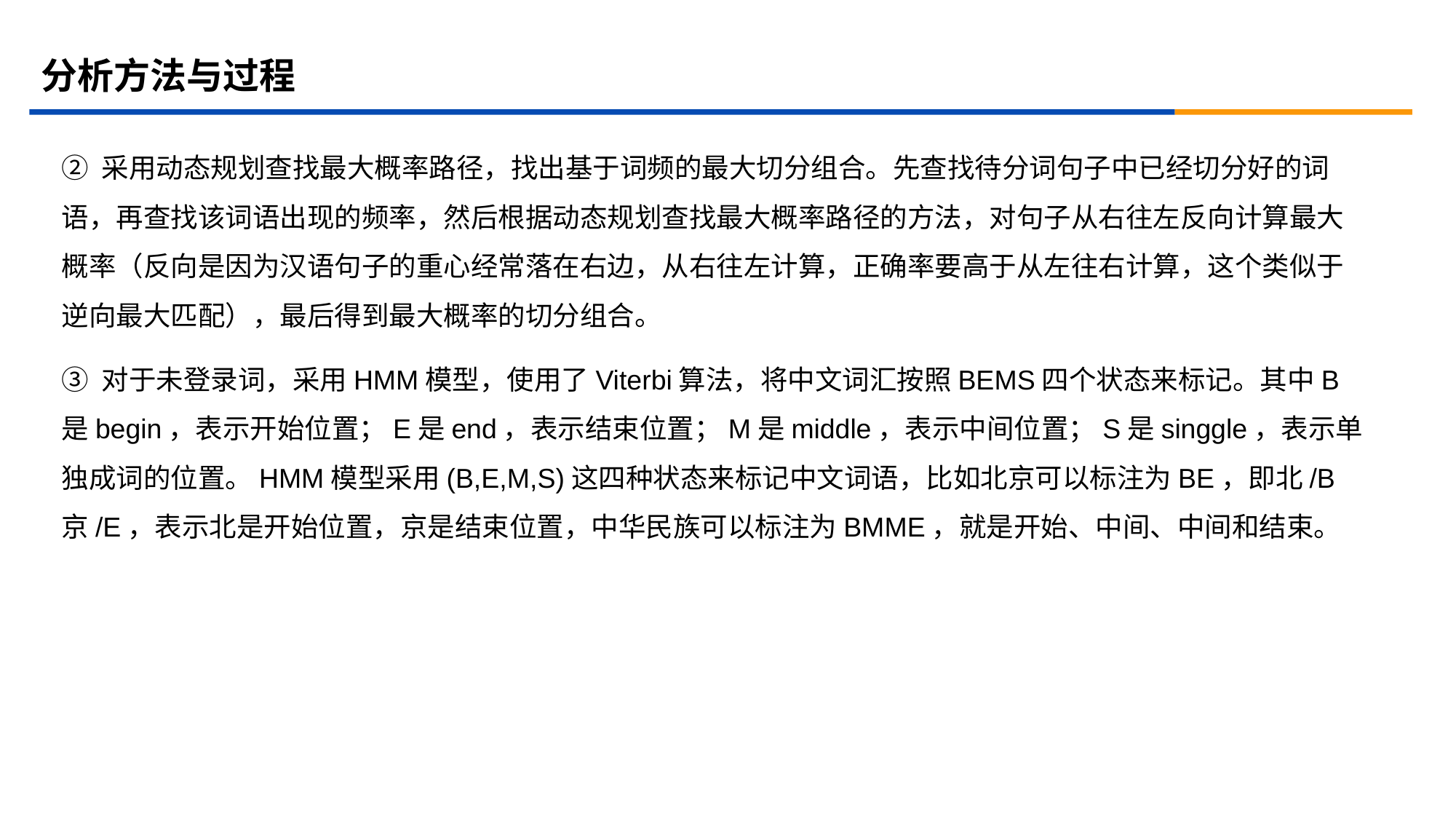

# 分析方法与过程
② 采用动态规划查找最大概率路径，找出基于词频的最大切分组合。先查找待分词句子中已经切分好的词语，再查找该词语出现的频率，然后根据动态规划查找最大概率路径的方法，对句子从右往左反向计算最大概率（反向是因为汉语句子的重心经常落在右边，从右往左计算，正确率要高于从左往右计算，这个类似于逆向最大匹配），最后得到最大概率的切分组合。
③ 对于未登录词，采用HMM模型，使用了Viterbi算法，将中文词汇按照BEMS四个状态来标记。其中B是begin，表示开始位置；E是end，表示结束位置；M是middle，表示中间位置；S是singgle，表示单独成词的位置。HMM模型采用(B,E,M,S)这四种状态来标记中文词语，比如北京可以标注为BE，即北/B京/E，表示北是开始位置，京是结束位置，中华民族可以标注为BMME，就是开始、中间、中间和结束。